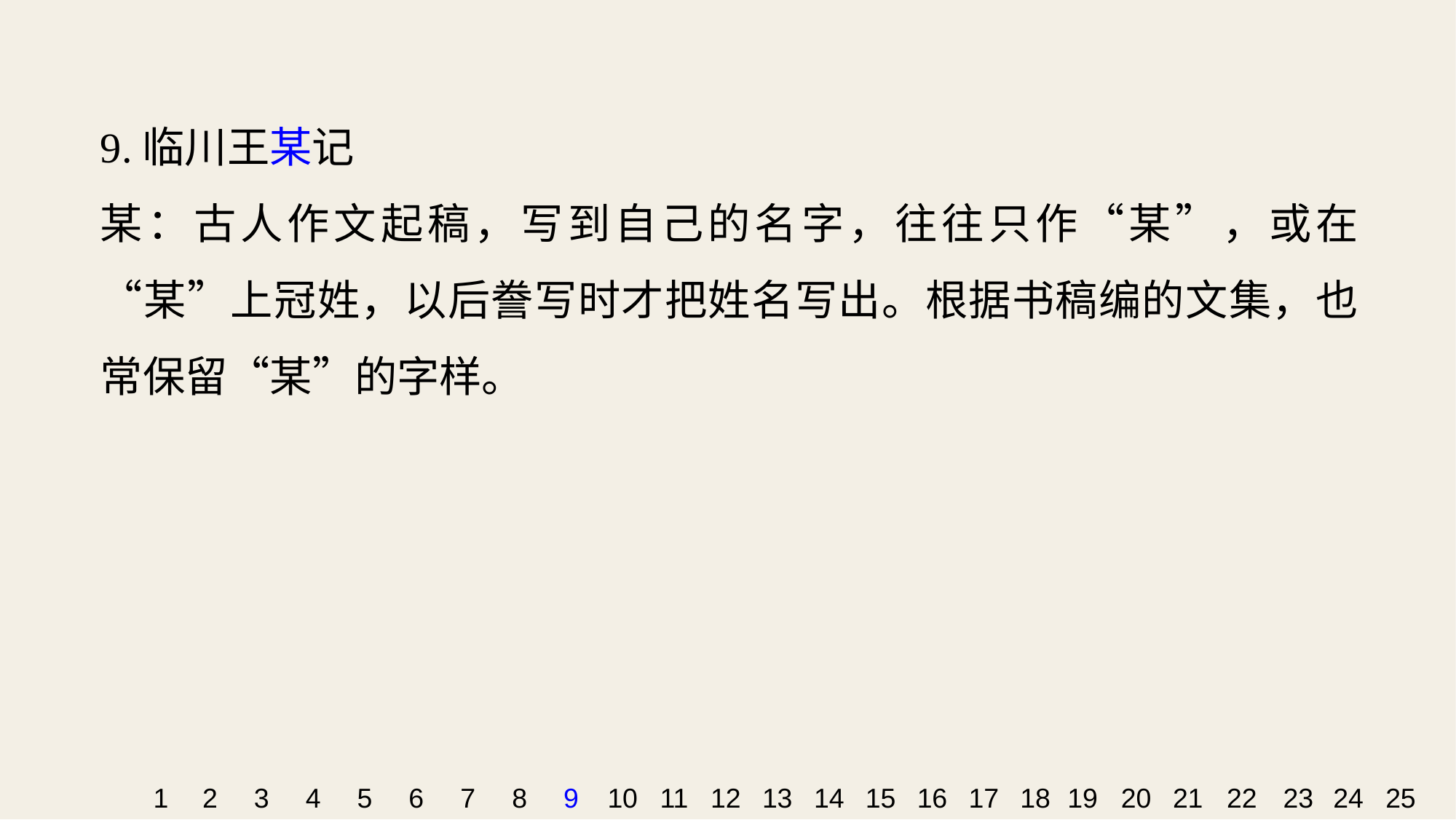

9.临川王某记
某：古人作文起稿，写到自己的名字，往往只作“某”，或在“某”上冠姓，以后誊写时才把姓名写出。根据书稿编的文集，也常保留“某”的字样。
1
2
3
4
5
6
7
8
9
10
11
12
13
14
15
16
17
18
19
20
21
22
23
24
25